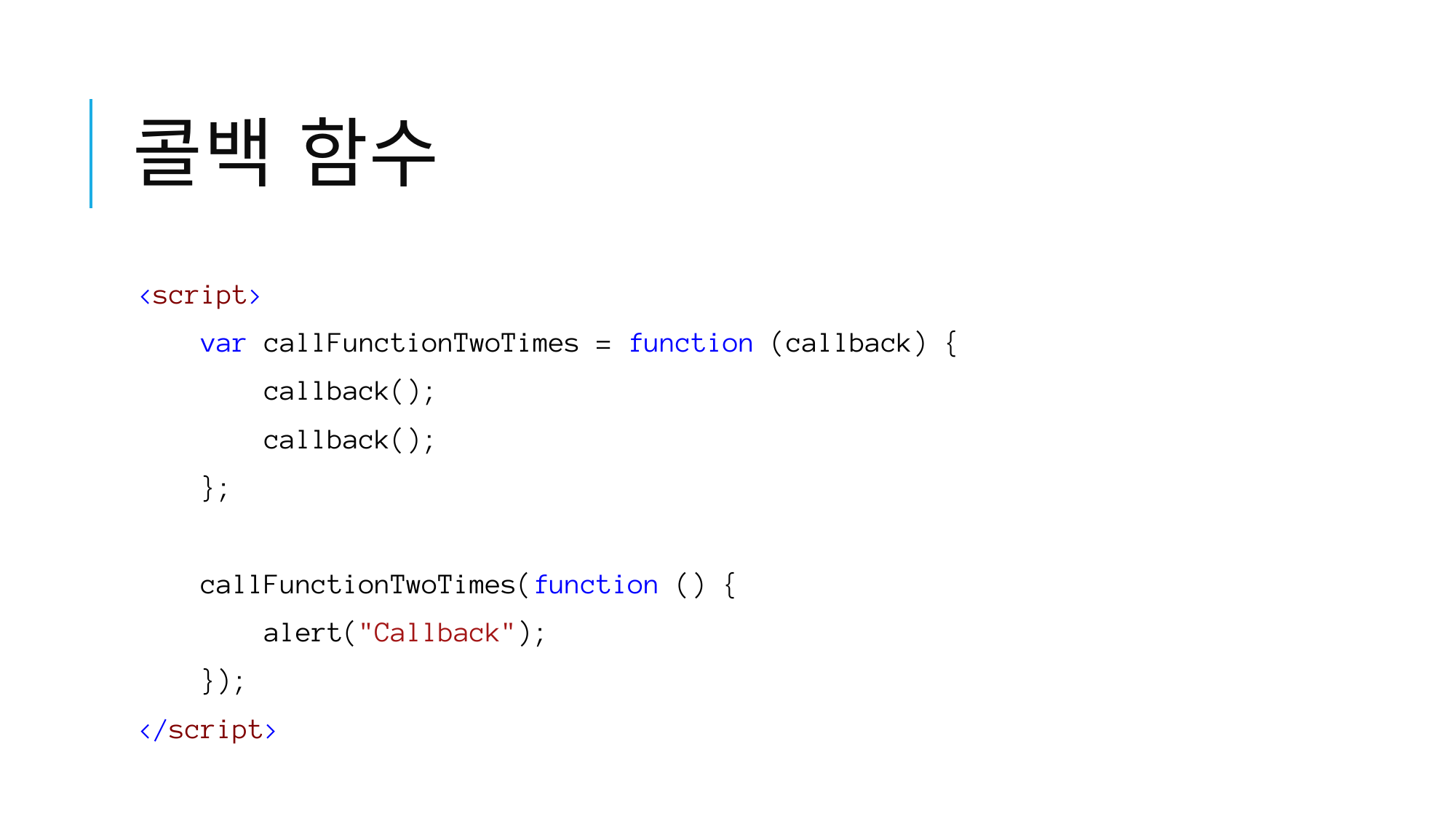

# 콜백 함수
<script>
    var callFunctionTwoTimes = function (callback) {
        callback();
        callback();
    };

    callFunctionTwoTimes(function () {
        alert("Callback");
    });
</script>